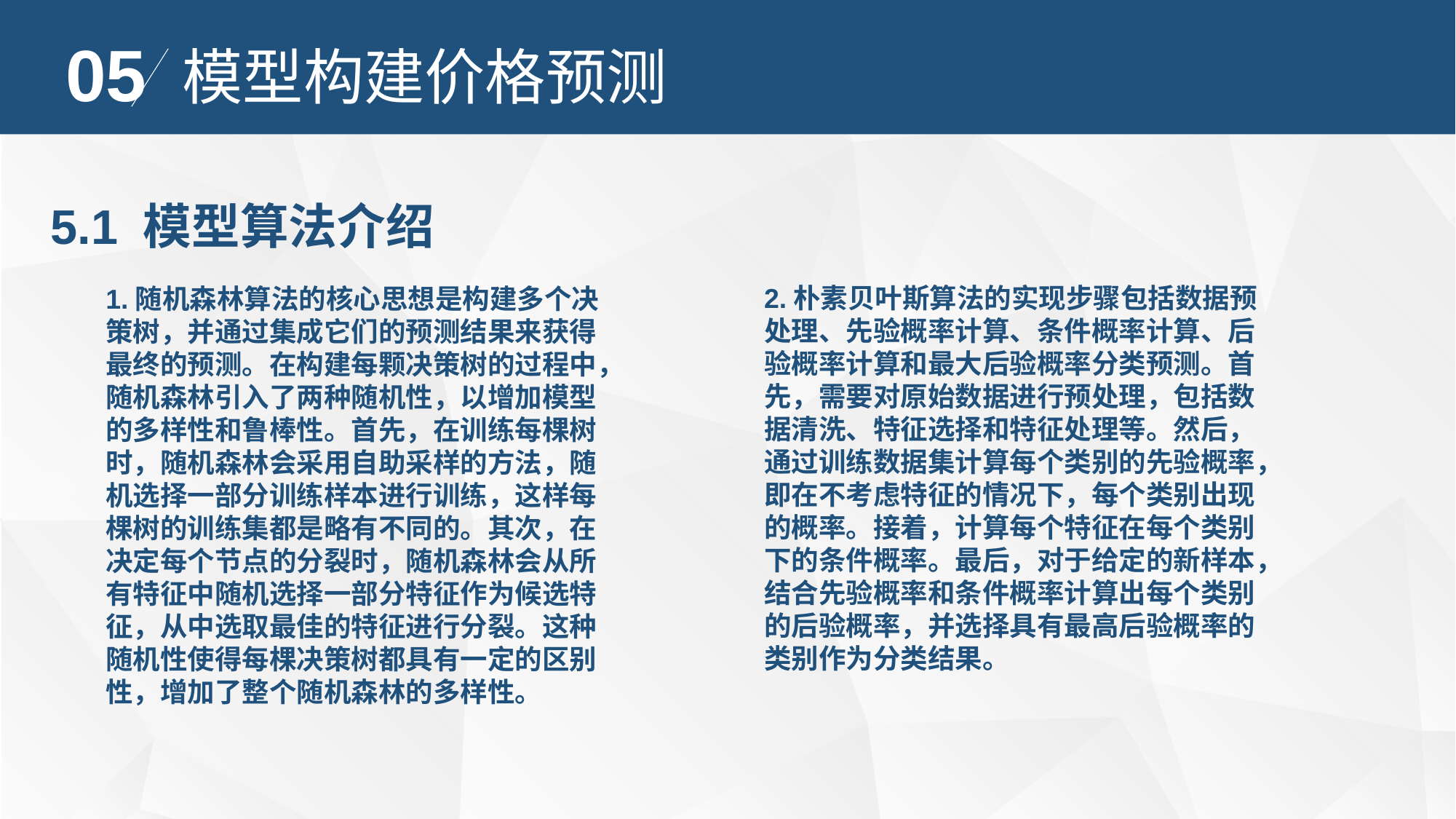

05
模型构建价格预测
5.1 模型算法介绍
2.朴素贝叶斯算法的实现步骤包括数据预处理、先验概率计算、条件概率计算、后验概率计算和最大后验概率分类预测。首先，需要对原始数据进行预处理，包括数据清洗、特征选择和特征处理等。然后，通过训练数据集计算每个类别的先验概率，即在不考虑特征的情况下，每个类别出现的概率。接着，计算每个特征在每个类别下的条件概率。最后，对于给定的新样本，结合先验概率和条件概率计算出每个类别的后验概率，并选择具有最高后验概率的类别作为分类结果。
1.随机森林算法的核心思想是构建多个决策树，并通过集成它们的预测结果来获得最终的预测。在构建每颗决策树的过程中，随机森林引入了两种随机性，以增加模型的多样性和鲁棒性。首先，在训练每棵树时，随机森林会采用自助采样的方法，随机选择一部分训练样本进行训练，这样每棵树的训练集都是略有不同的。其次，在决定每个节点的分裂时，随机森林会从所有特征中随机选择一部分特征作为候选特征，从中选取最佳的特征进行分裂。这种随机性使得每棵决策树都具有一定的区别性，增加了整个随机森林的多样性。